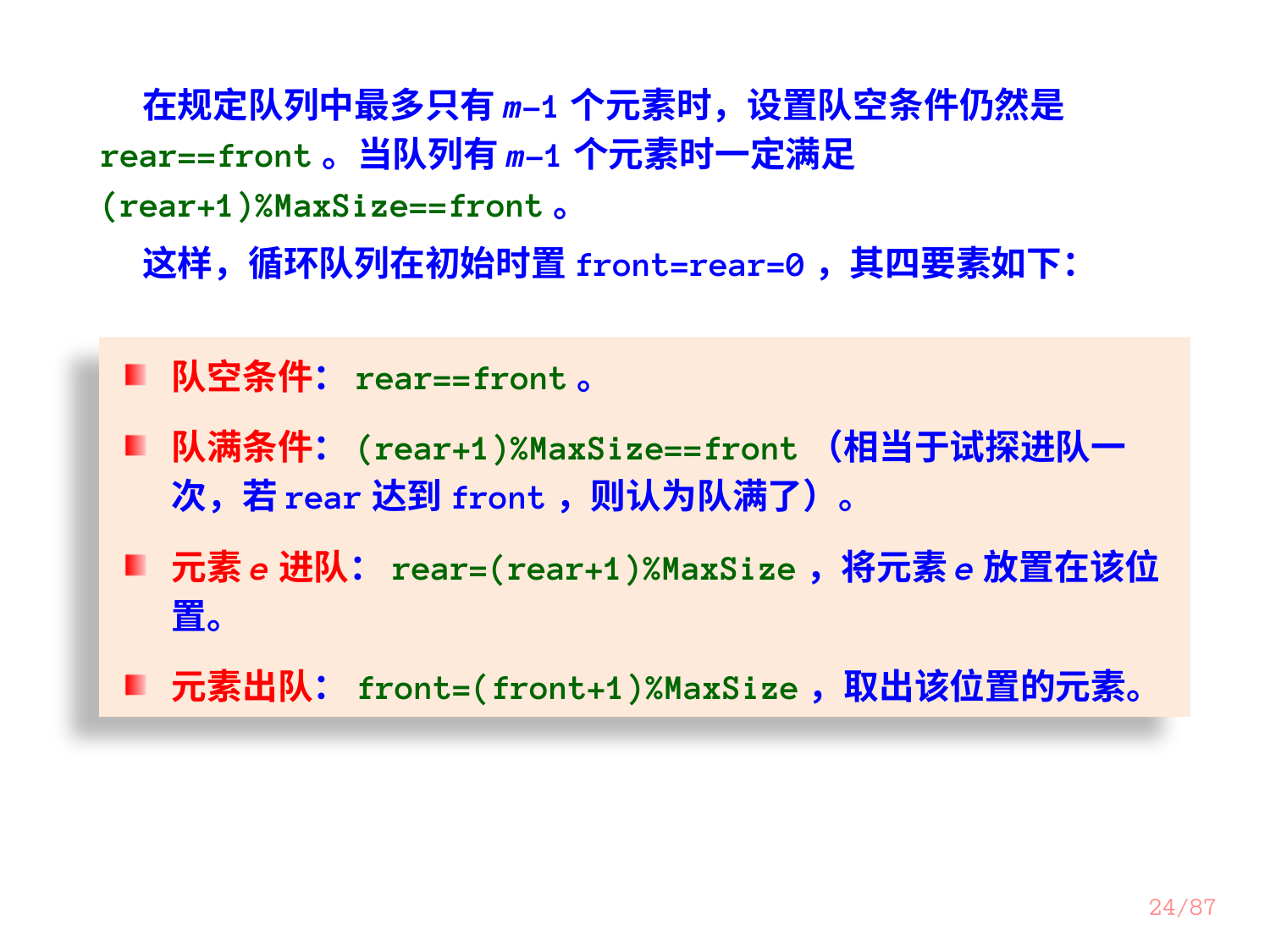

在规定队列中最多只有m-1个元素时，设置队空条件仍然是rear==front。当队列有m-1个元素时一定满足(rear+1)%MaxSize==front。
    这样，循环队列在初始时置front=rear=0，其四要素如下：
队空条件：rear==front。
队满条件：(rear+1)%MaxSize==front（相当于试探进队一次，若rear达到front，则认为队满了）。
元素e进队：rear=(rear+1)%MaxSize，将元素e放置在该位置。
元素出队：front=(front+1)%MaxSize，取出该位置的元素。
24/87